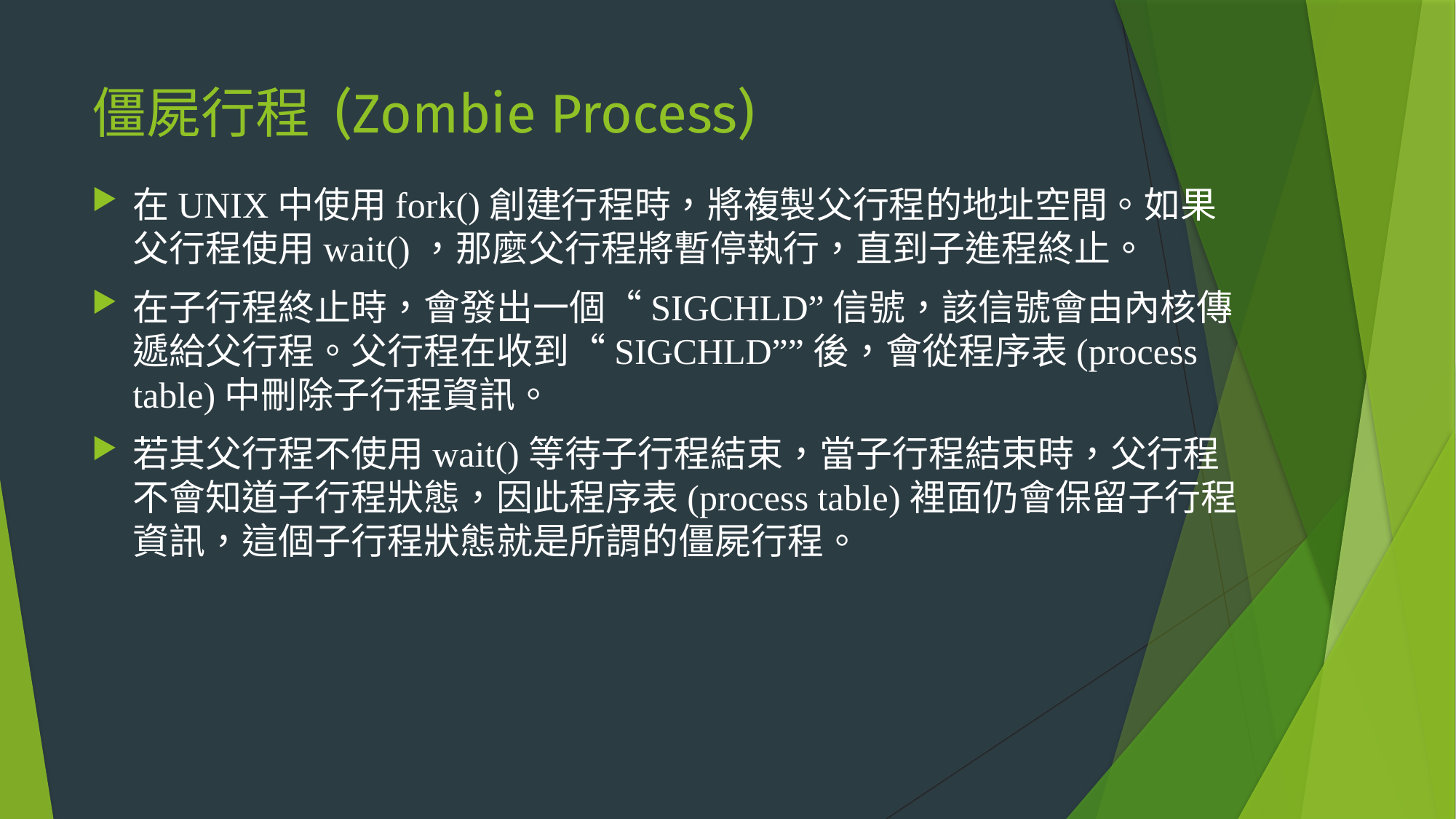

# 僵屍行程 (Zombie Process)
在UNIX中使用fork()創建行程時，將複製父行程的地址空間。如果父行程使用wait()，那麼父行程將暫停執行，直到子進程終止。
在子行程終止時，會發出一個“SIGCHLD”信號，該信號會由內核傳遞給父行程。父行程在收到“SIGCHLD””後，會從程序表(process table)中刪除子行程資訊。
若其父行程不使用wait()等待子行程結束，當子行程結束時，父行程不會知道子行程狀態，因此程序表(process table)裡面仍會保留子行程資訊，這個子行程狀態就是所謂的僵屍行程。